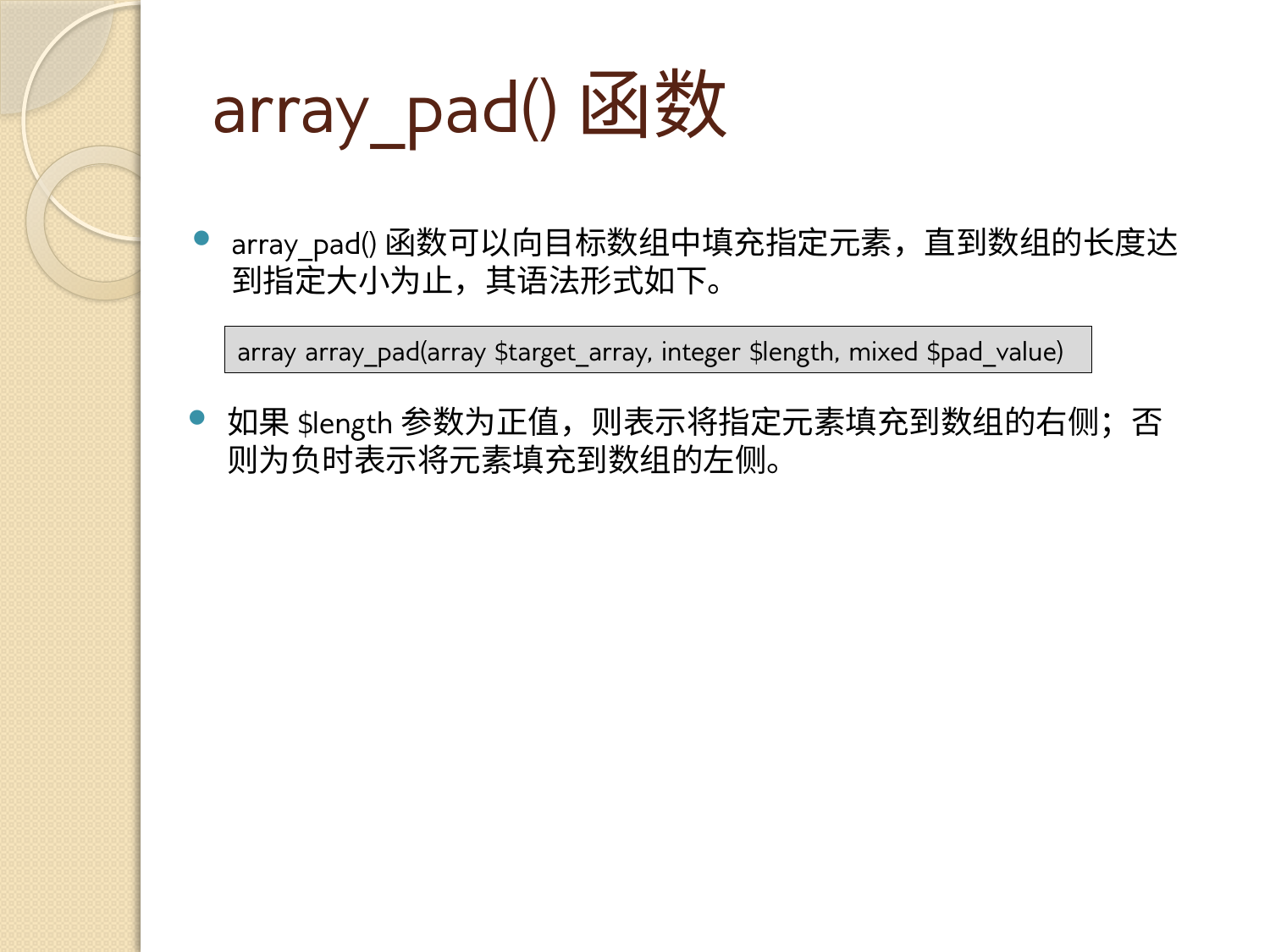

# array_pad()函数
array_pad()函数可以向目标数组中填充指定元素，直到数组的长度达到指定大小为止，其语法形式如下。
array array_pad(array $target_array, integer $length, mixed $pad_value)
如果$length参数为正值，则表示将指定元素填充到数组的右侧；否则为负时表示将元素填充到数组的左侧。